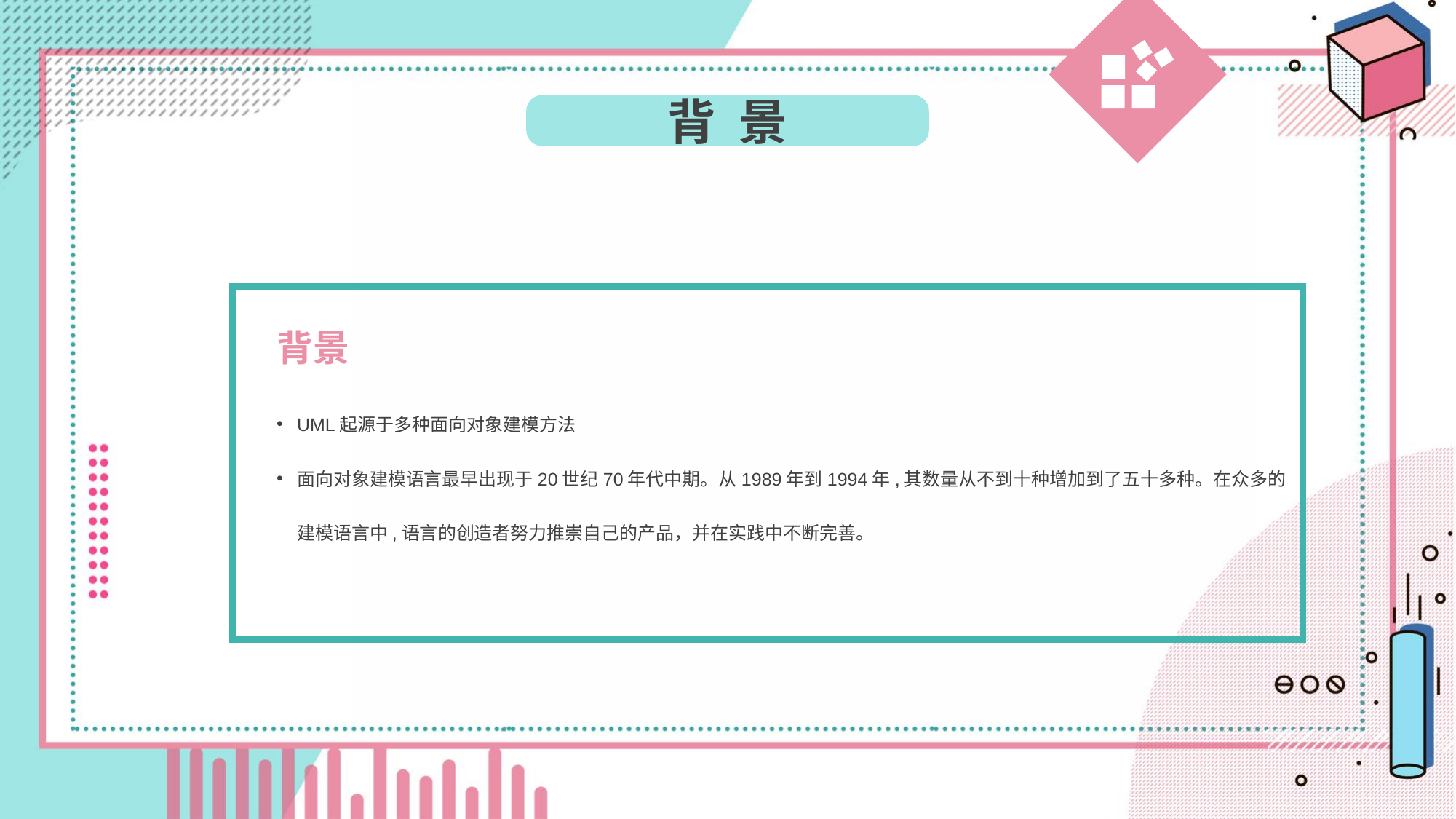

背  景

背景
UML起源于多种面向对象建模方法
面向对象建模语言最早出现于20世纪70年代中期。从1989年到1994年,其数量从不到十种增加到了五十多种。在众多的建模语言中,语言的创造者努力推崇自己的产品，并在实践中不断完善。